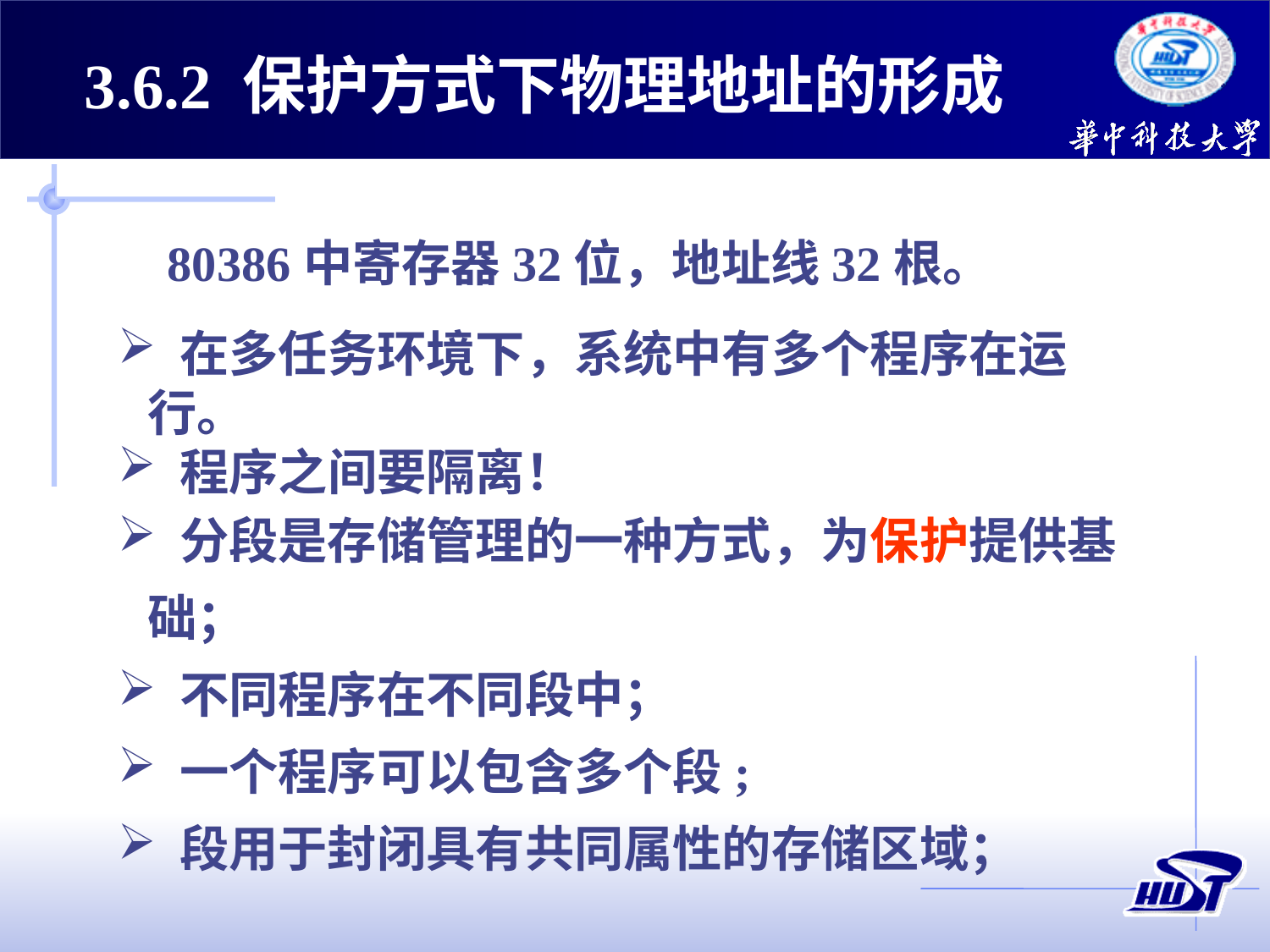

3.6.2 保护方式下物理地址的形成
80386中寄存器32位，地址线32根。
 在多任务环境下，系统中有多个程序在运行。
 程序之间要隔离！
 分段是存储管理的一种方式，为保护提供基础；
 不同程序在不同段中；
 一个程序可以包含多个段;
 段用于封闭具有共同属性的存储区域；